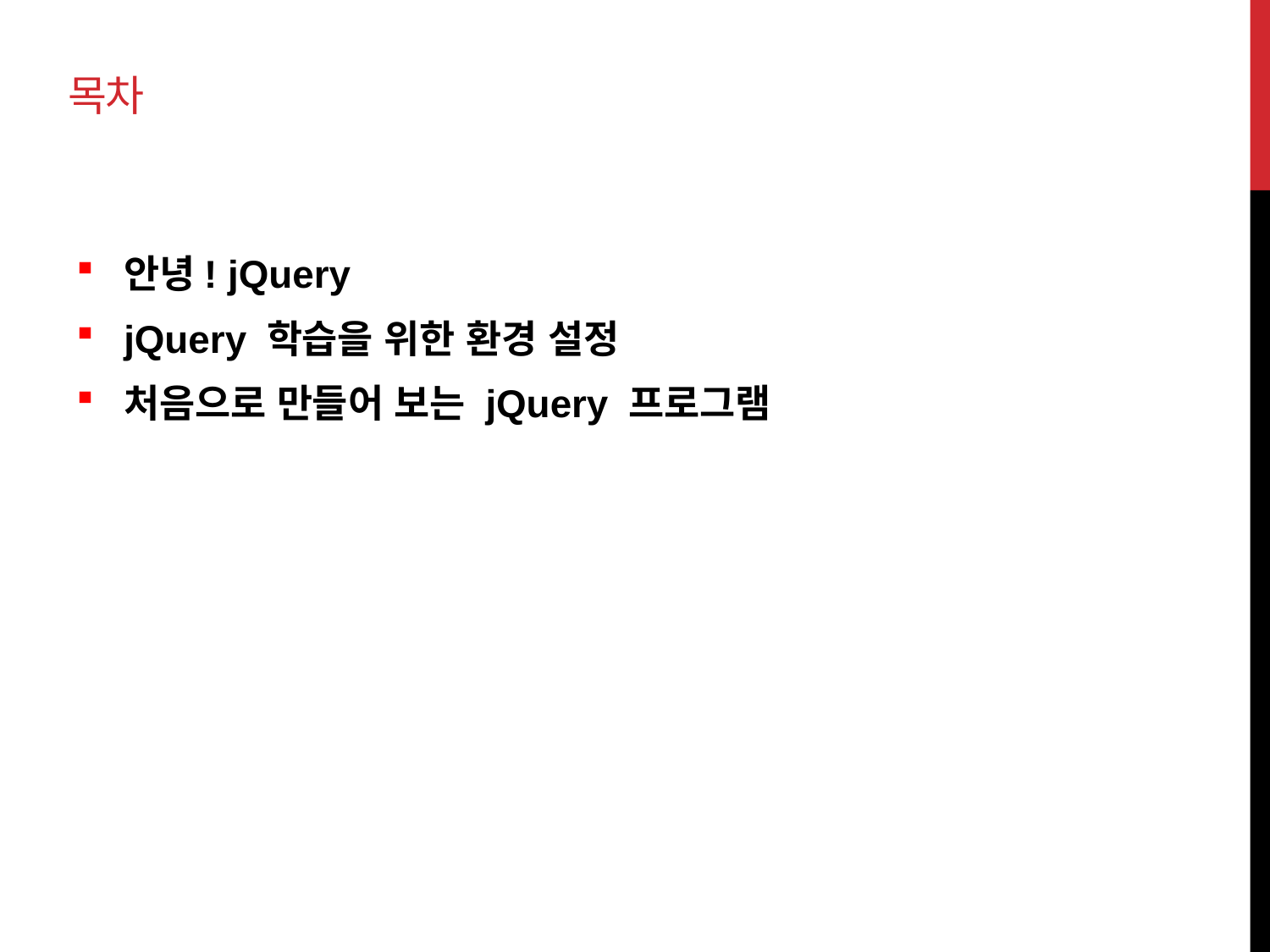

# 목차
안녕! jQuery
jQuery 학습을 위한 환경 설정
처음으로 만들어 보는 jQuery 프로그램